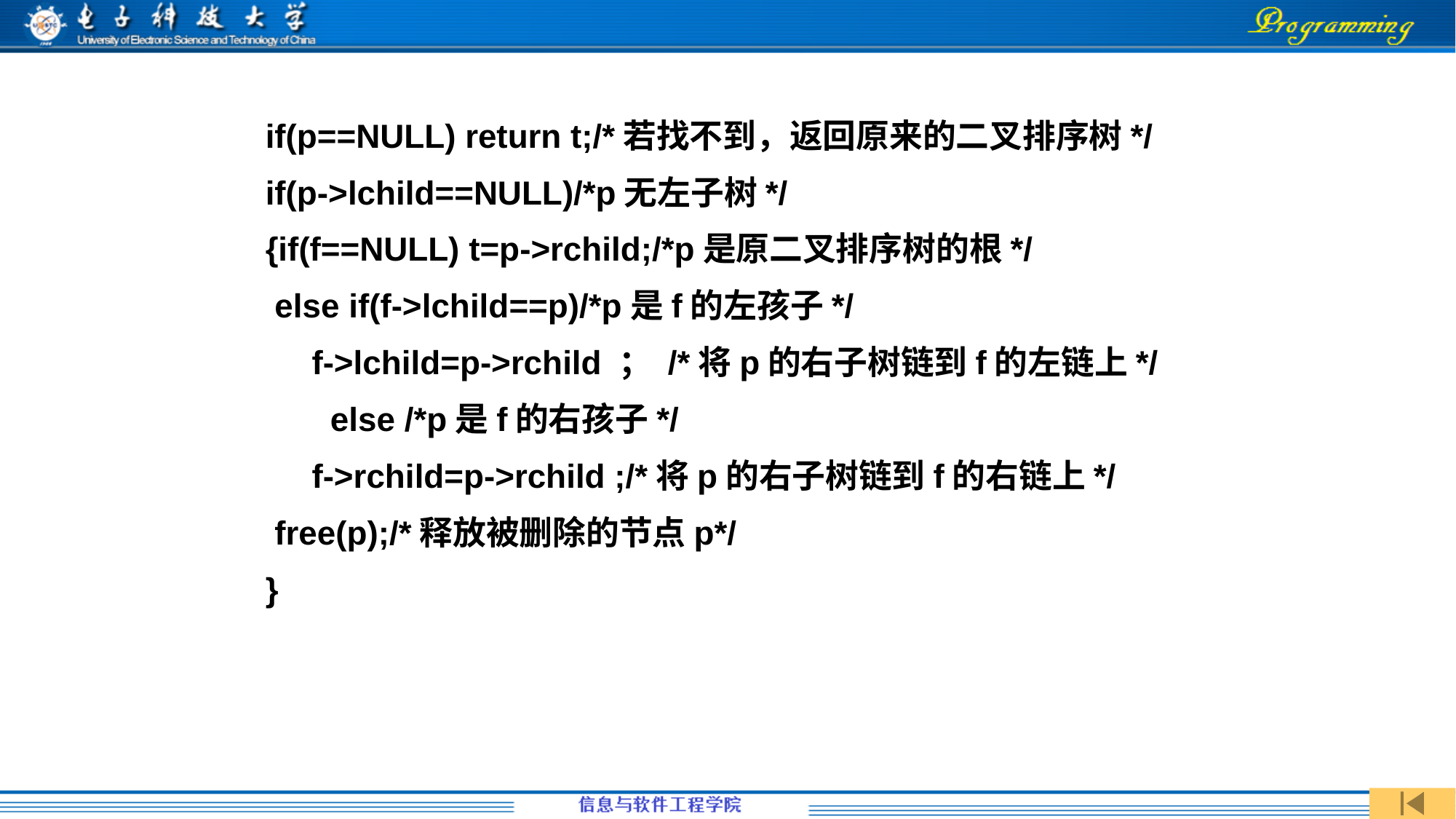

if(p==NULL) return t;/*若找不到，返回原来的二叉排序树*/
if(p->lchild==NULL)/*p无左子树*/
{if(f==NULL) t=p->rchild;/*p是原二叉排序树的根*/
 else if(f->lchild==p)/*p是f的左孩子*/
     f->lchild=p->rchild ； /*将p的右子树链到f的左链上*/
       else /*p是f的右孩子*/
     f->rchild=p->rchild ;/*将p的右子树链到f的右链上*/
 free(p);/*释放被删除的节点p*/
}